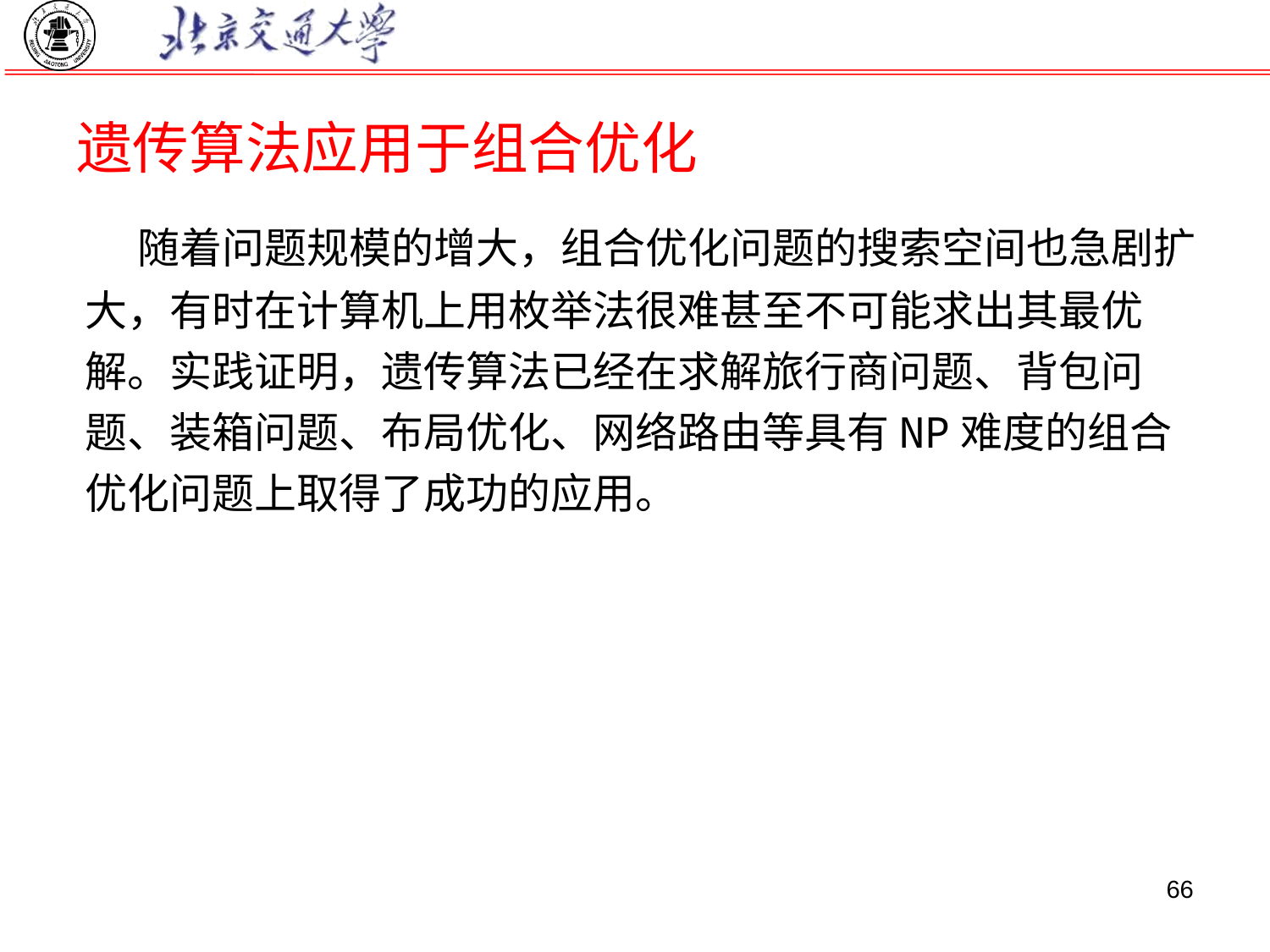

# 遗传算法应用于组合优化
        随着问题规模的增大，组合优化问题的搜索空间也急剧扩大，有时在计算机上用枚举法很难甚至不可能求出其最优解。实践证明，遗传算法已经在求解旅行商问题、背包问题、装箱问题、布局优化、网络路由等具有NP难度的组合优化问题上取得了成功的应用。
66